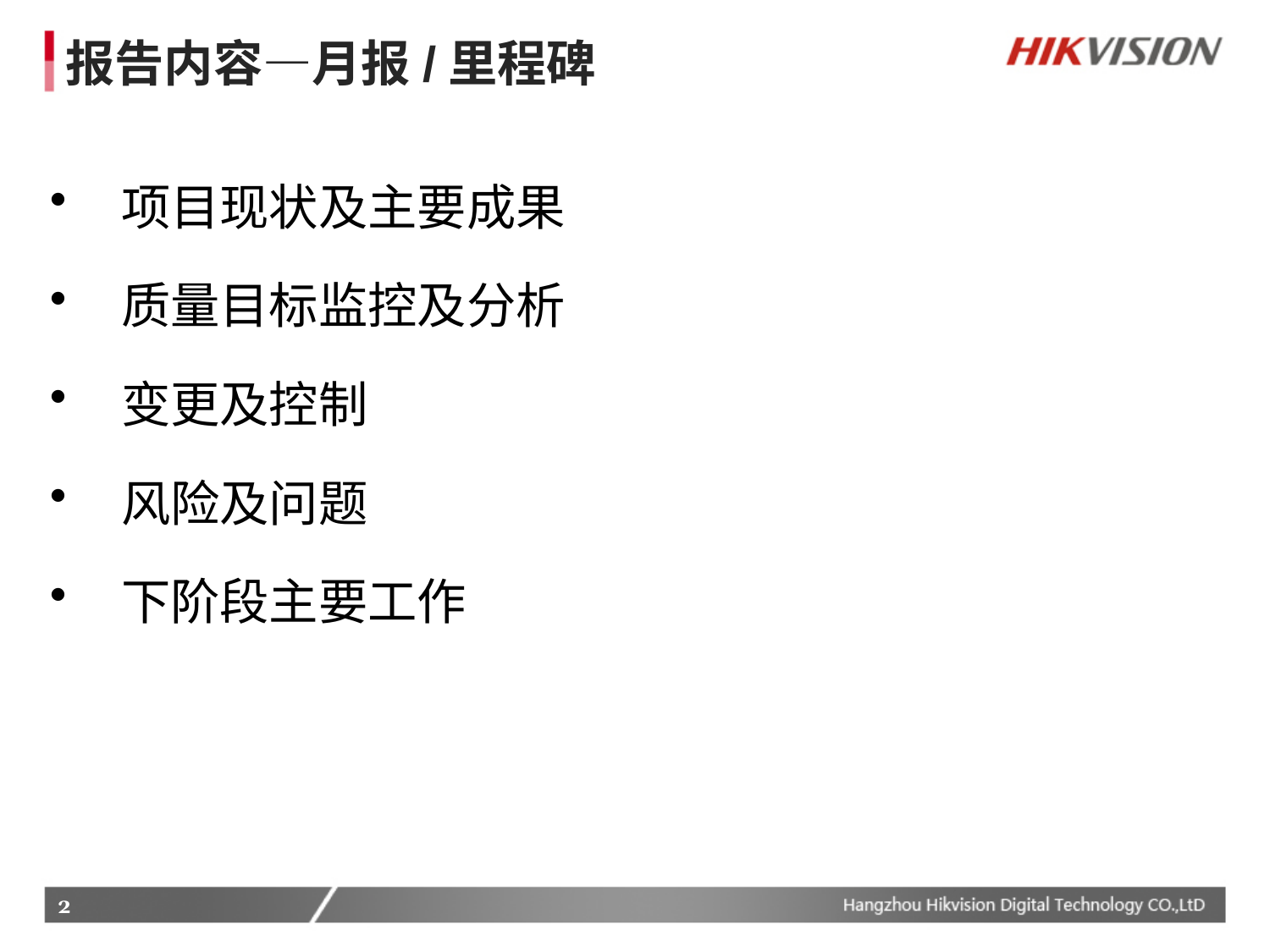

报告内容—月报/里程碑
项目现状及主要成果
质量目标监控及分析
变更及控制
风险及问题
下阶段主要工作

2